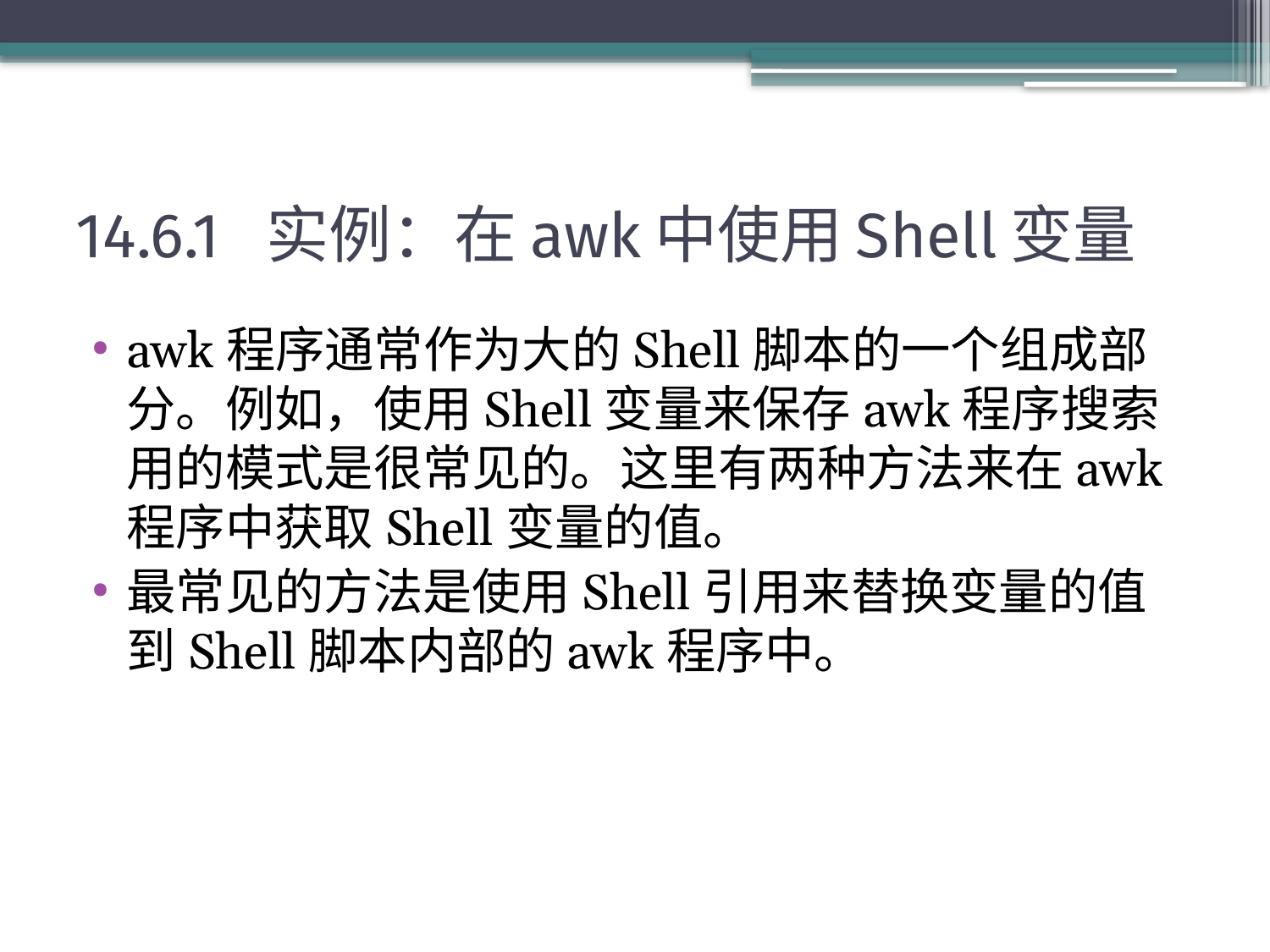

# 14.6.1  实例：在awk中使用Shell变量
awk程序通常作为大的Shell脚本的一个组成部分。例如，使用Shell变量来保存awk程序搜索用的模式是很常见的。这里有两种方法来在awk程序中获取Shell变量的值。
最常见的方法是使用Shell引用来替换变量的值到Shell脚本内部的awk程序中。